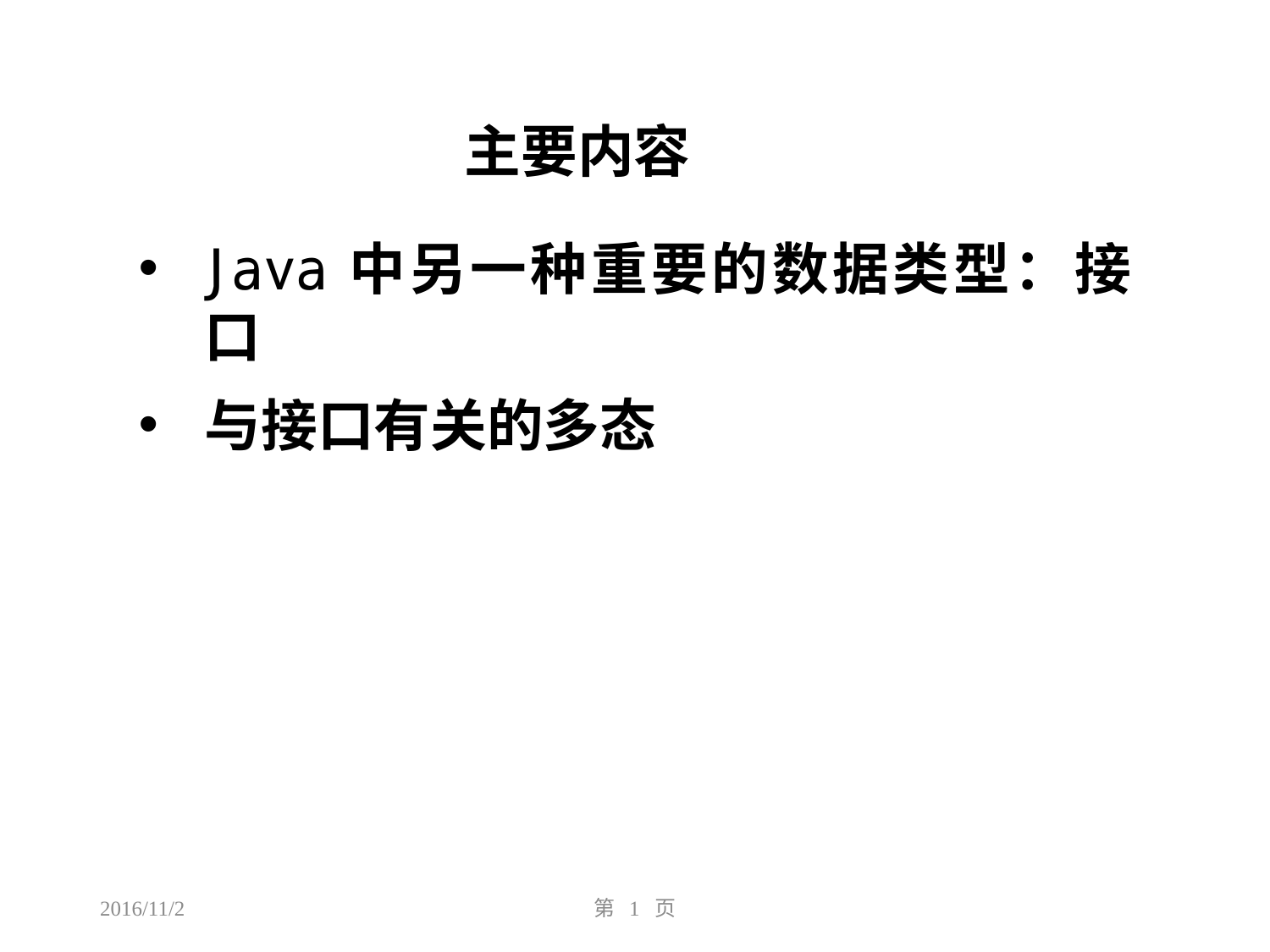

主要内容
Java中另一种重要的数据类型：接口
与接口有关的多态
2016/11/2
第  1  页